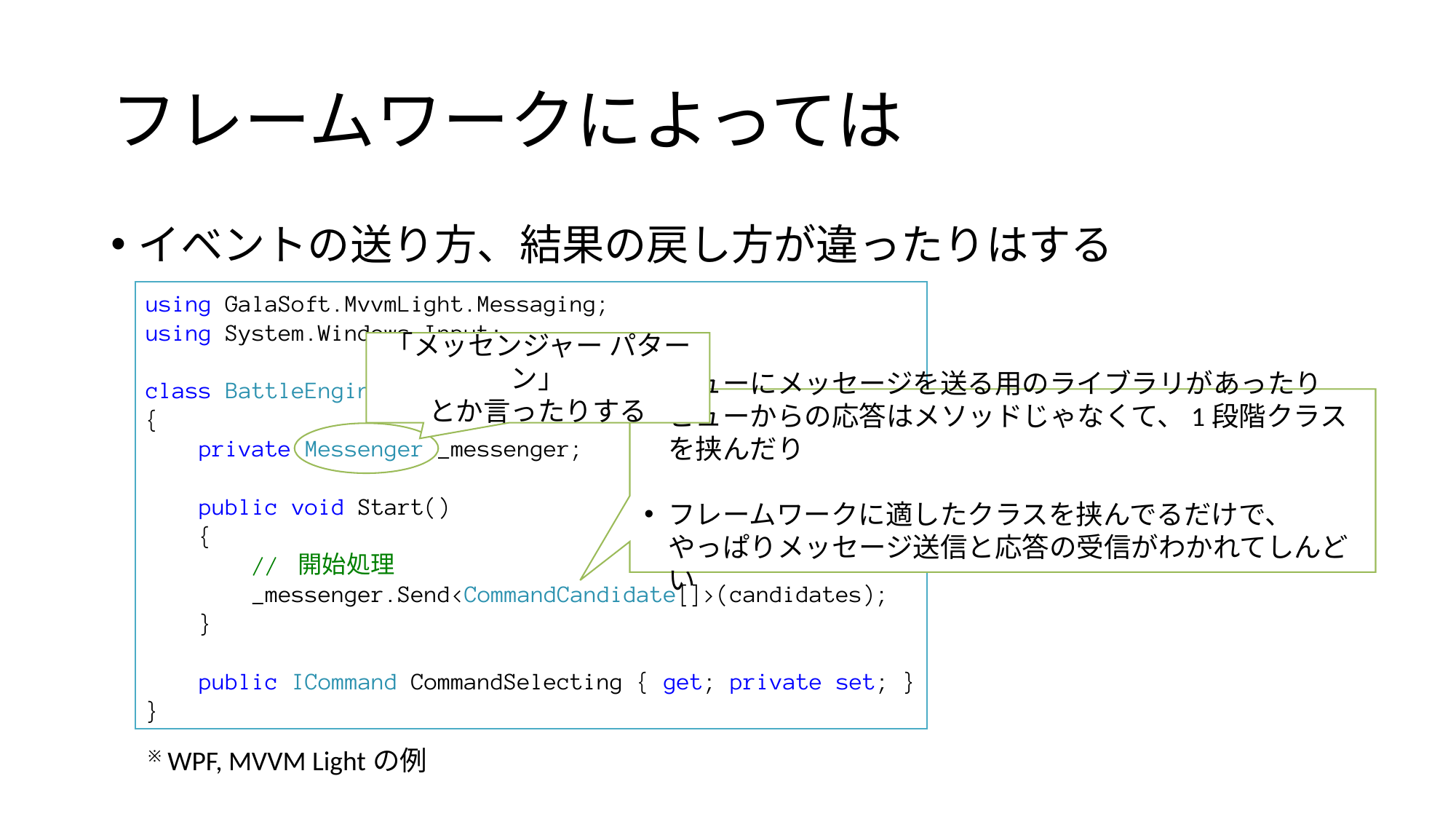

# フレームワークによっては
イベントの送り方、結果の戻し方が違ったりはする
using GalaSoft.MvvmLight.Messaging;
using System.Windows.Input;

class BattleEngine
{
    private Messenger _messenger;

    public void Start()
    {
        // 開始処理
        _messenger.Send<CommandCandidate[]>(candidates);
    }

    public ICommand CommandSelecting { get; private set; }
}
「メッセンジャー パターン」
とか言ったりする
ビューにメッセージを送る用のライブラリがあったり
ビューからの応答はメソッドじゃなくて、1段階クラスを挟んだり

フレームワークに適したクラスを挟んでるだけで、
やっぱりメッセージ送信と応答の受信がわかれてしんどい

※ WPF, MVVM Lightの例